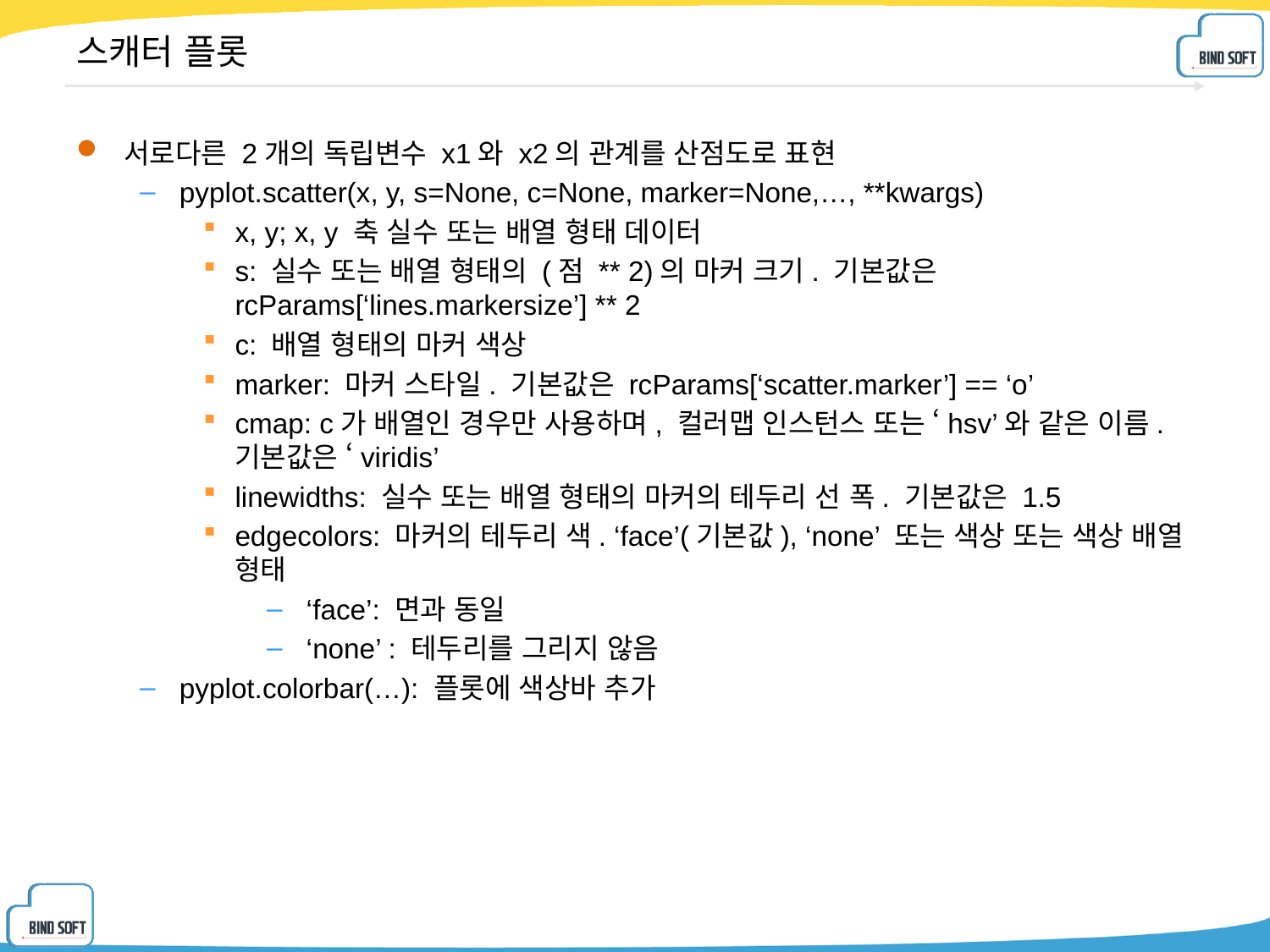

# 스캐터 플롯
서로다른 2개의 독립변수 x1와 x2의 관계를 산점도로 표현
pyplot.scatter(x, y, s=None, c=None, marker=None,…, **kwargs)
x, y; x, y 축 실수 또는 배열 형태 데이터
s: 실수 또는 배열 형태의 (점 ** 2)의 마커 크기. 기본값은 rcParams[‘lines.markersize’] ** 2
c: 배열 형태의 마커 색상
marker: 마커 스타일. 기본값은 rcParams[‘scatter.marker’] == ‘o’
cmap: c가 배열인 경우만 사용하며, 컬러맵 인스턴스 또는 ‘hsv’와 같은 이름. 기본값은 ‘viridis’
linewidths: 실수 또는 배열 형태의 마커의 테두리 선 폭. 기본값은 1.5
edgecolors: 마커의 테두리 색. ‘face’(기본값), ‘none’ 또는 색상 또는 색상 배열 형태
 ‘face’: 면과 동일
 ‘none’ : 테두리를 그리지 않음
pyplot.colorbar(…): 플롯에 색상바 추가